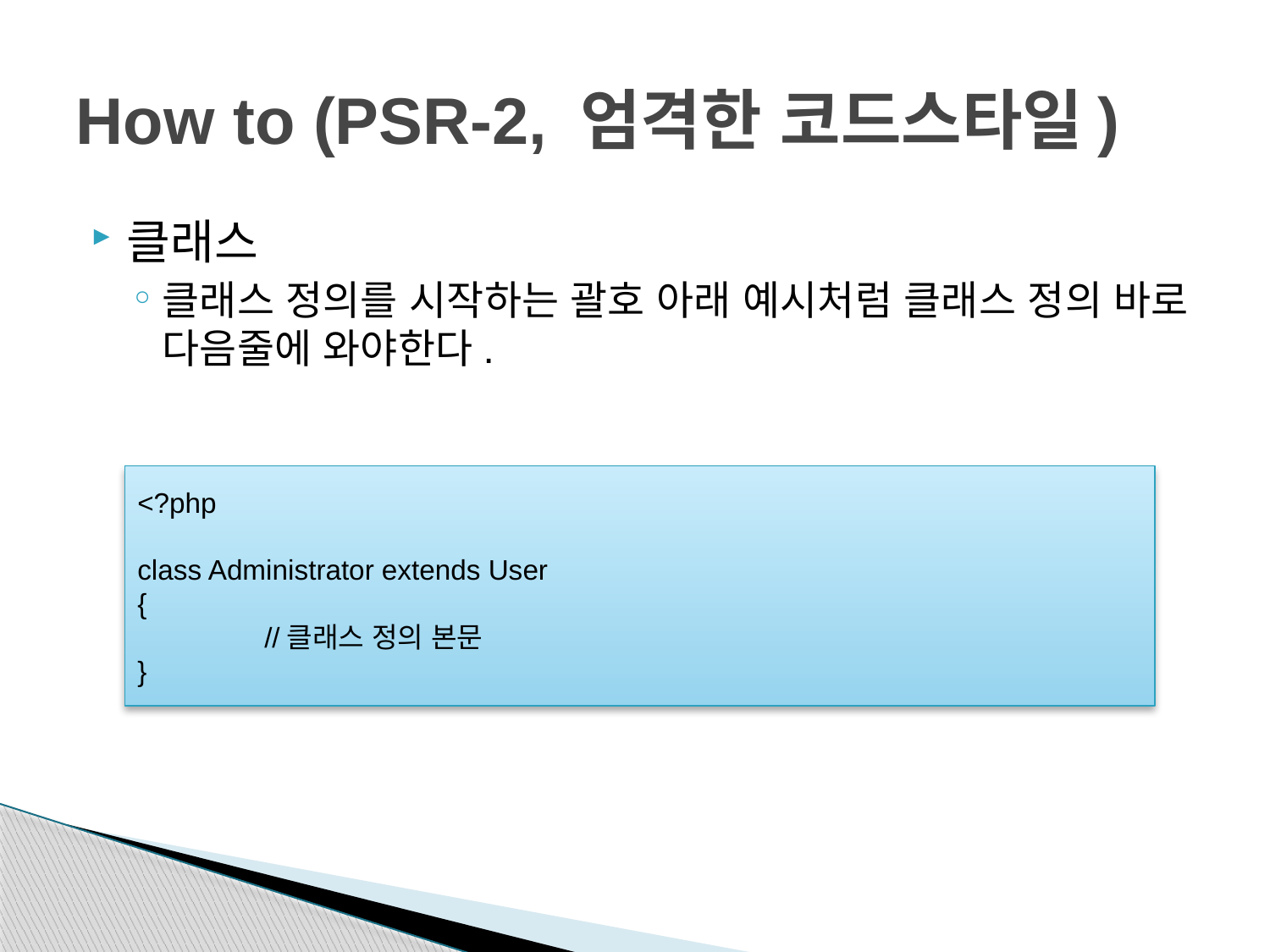

# How to (PSR-2, 엄격한 코드스타일)
클래스
클래스 정의를 시작하는 괄호 아래 예시처럼 클래스 정의 바로 다음줄에 와야한다.

<?php

class Administrator extends User
{
	//클래스 정의 본문
}